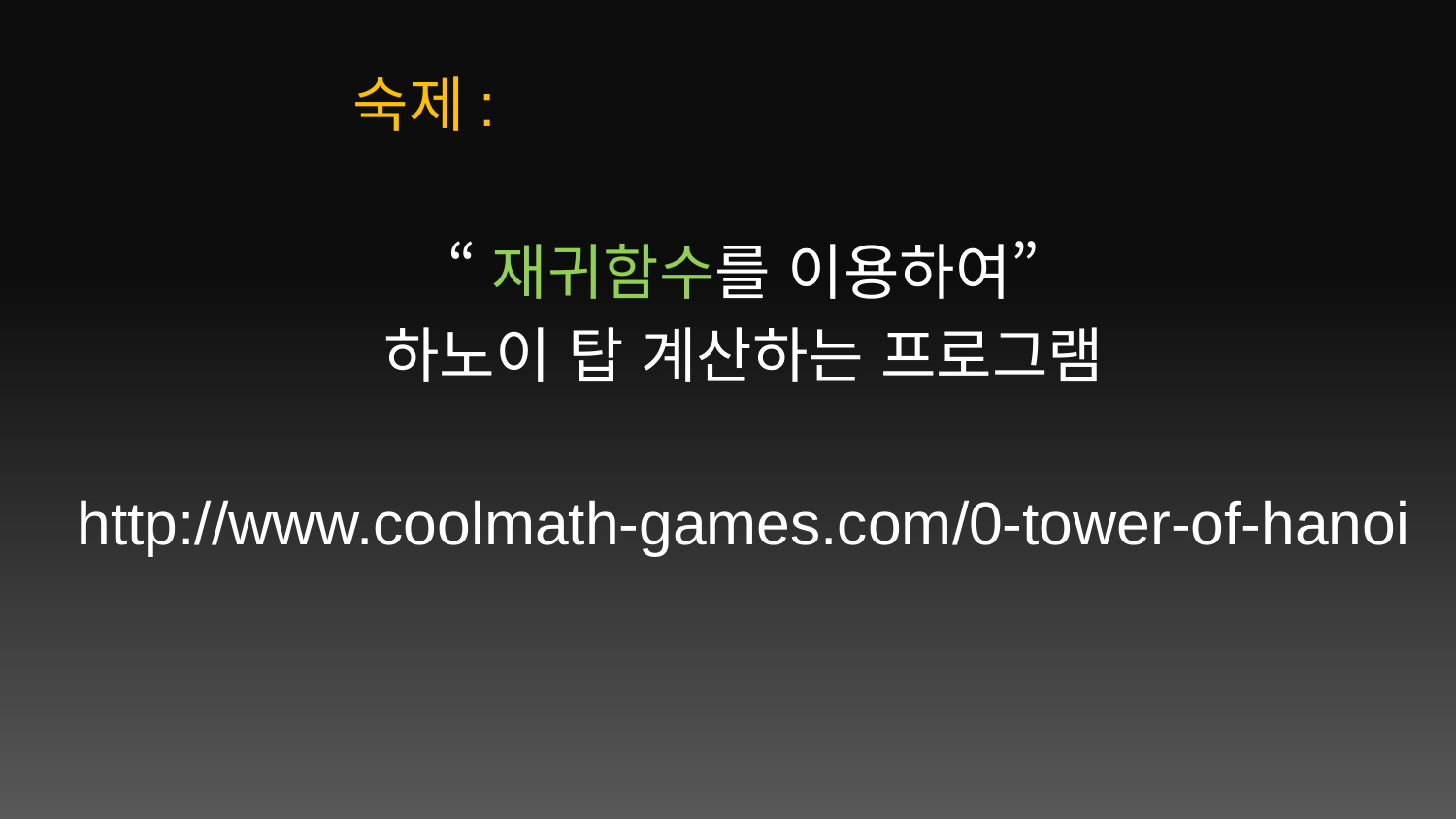

숙제:

“재귀함수를 이용하여”
하노이 탑 계산하는 프로그램

http://www.coolmath-games.com/0-tower-of-hanoi